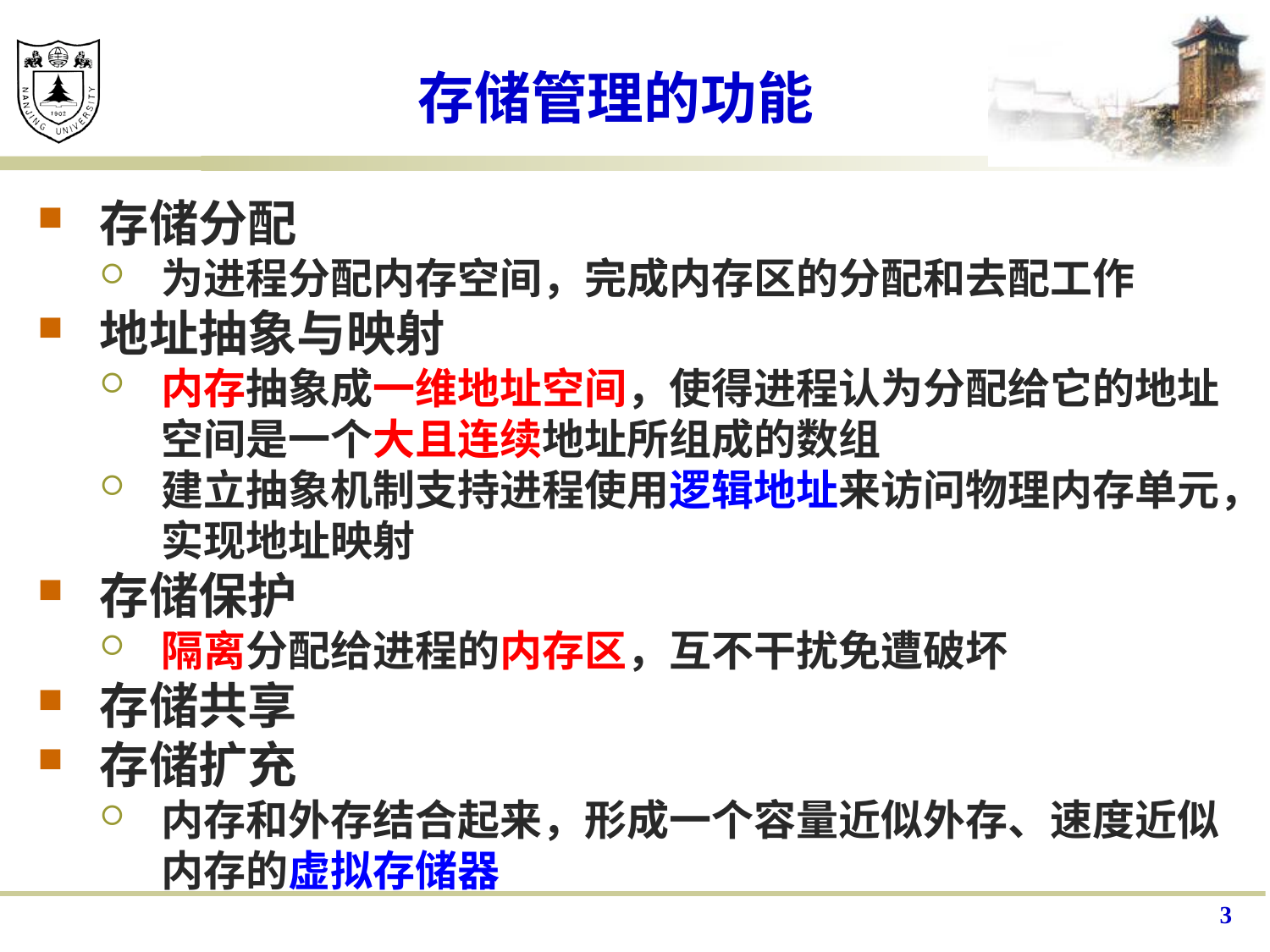

# 存储管理的功能
存储分配
为进程分配内存空间，完成内存区的分配和去配工作
地址抽象与映射
内存抽象成一维地址空间，使得进程认为分配给它的地址空间是一个大且连续地址所组成的数组
建立抽象机制支持进程使用逻辑地址来访问物理内存单元，实现地址映射
存储保护
隔离分配给进程的内存区，互不干扰免遭破坏
存储共享
存储扩充
内存和外存结合起来，形成一个容量近似外存、速度近似内存的虚拟存储器
3